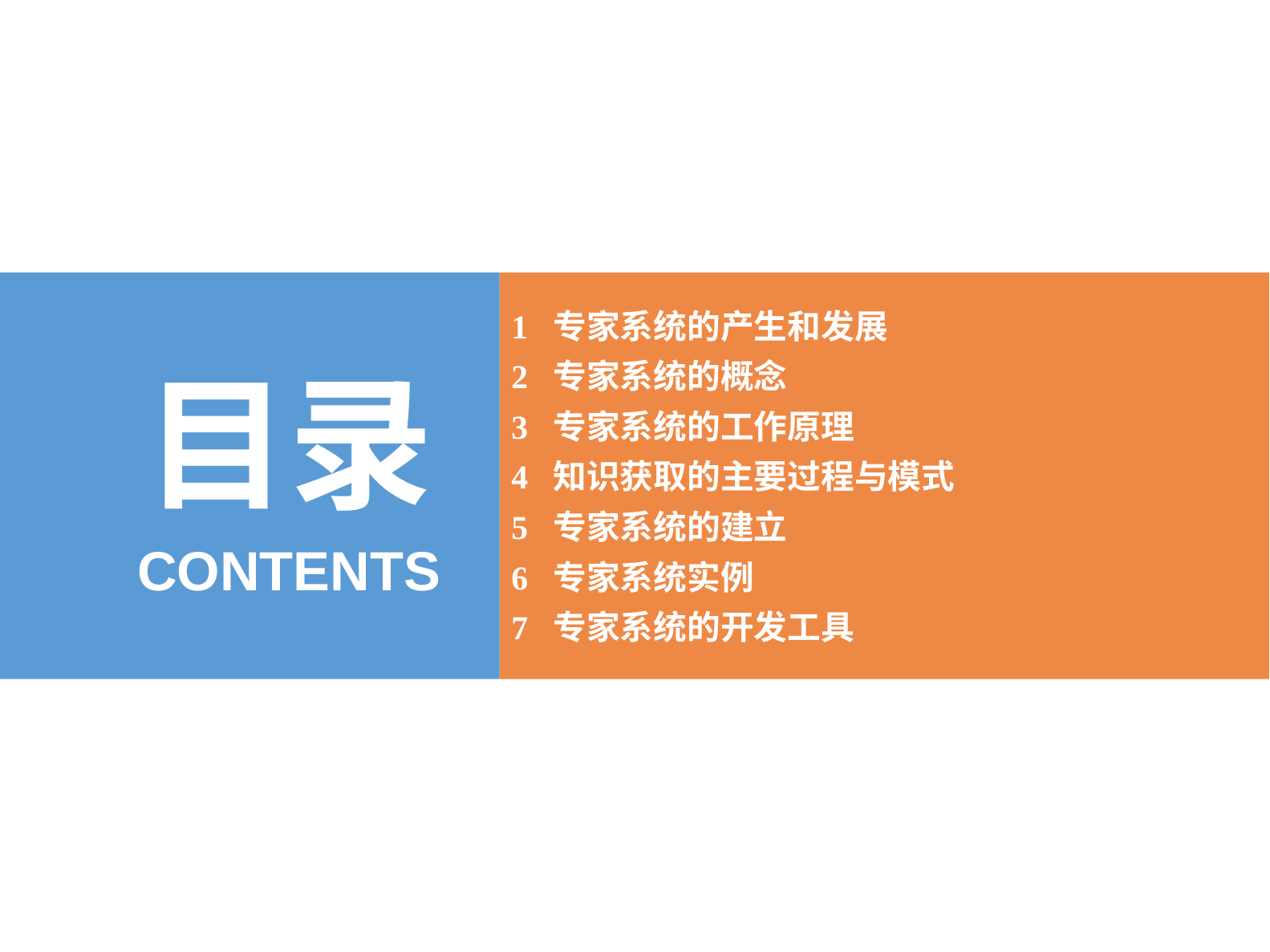

1  专家系统的产生和发展
2  专家系统的概念
3  专家系统的工作原理
4  知识获取的主要过程与模式
5  专家系统的建立
6  专家系统实例
7  专家系统的开发工具
目录
CONTENTS